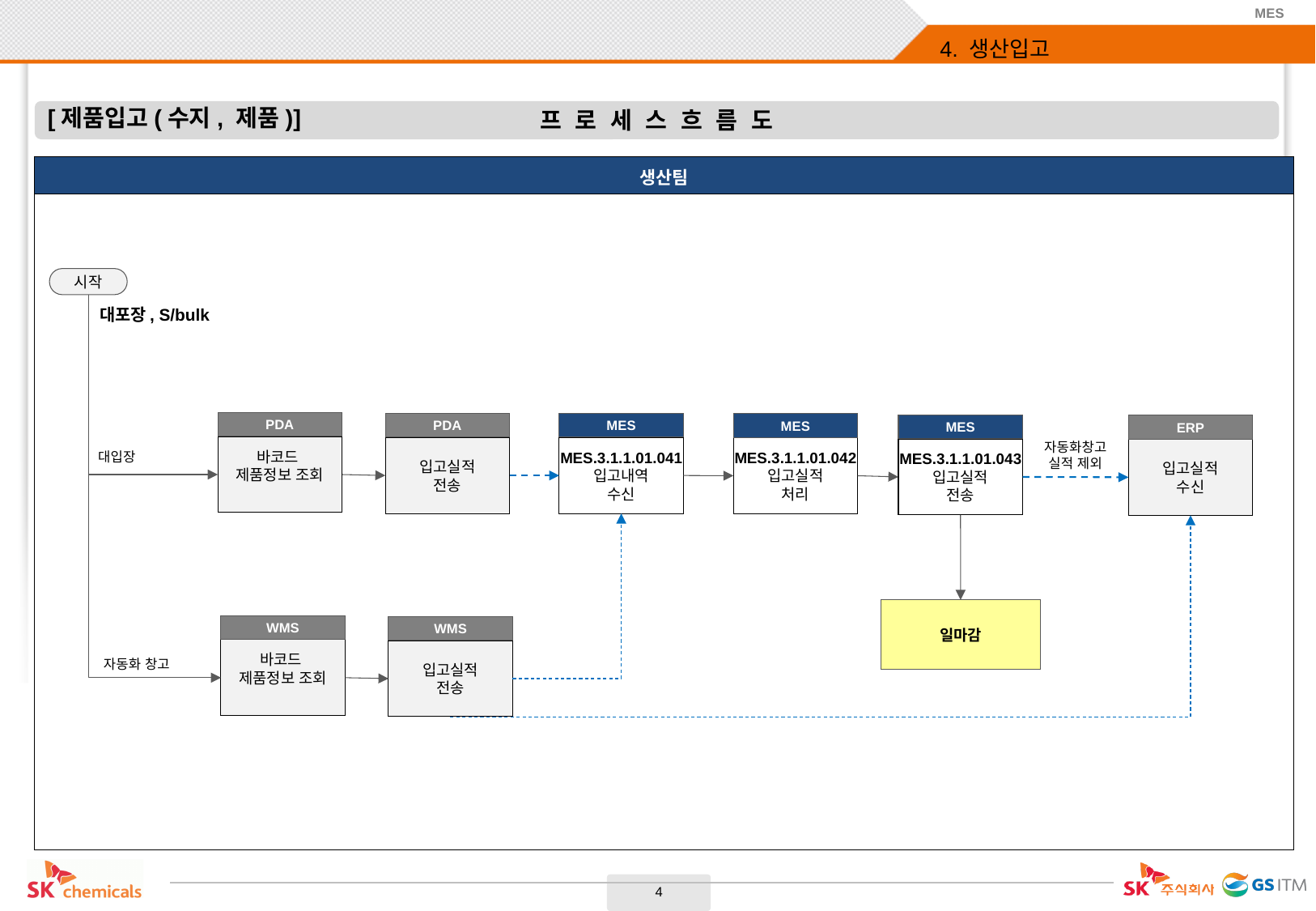

# 4. 생산입고
[제품입고(수지, 제품)]
| 생산팀 |
| --- |
|  |
시작
대포장, S/bulk
PDA
PDA
MES
MES
MES
ERP
자동화창고
실적 제외
바코드
제품정보 조회

입고실적
전송
MES.3.1.1.01.041 입고내역
수신
MES.3.1.1.01.042 입고실적
처리
MES.3.1.1.01.043 입고실적
전송
입고실적
수신
대입장
일마감
WMS
WMS
바코드
제품정보 조회

입고실적
전송
자동화 창고